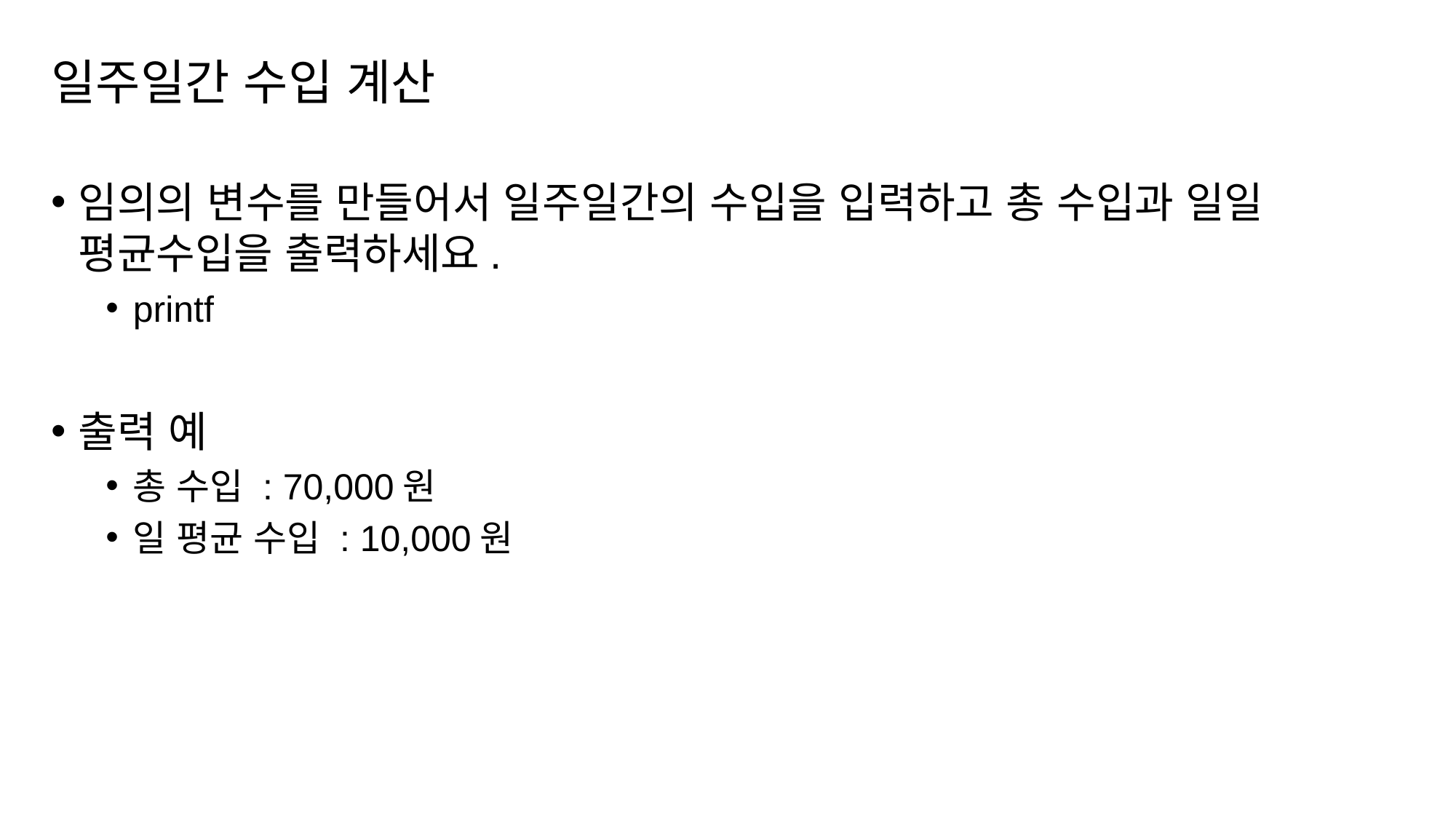

# 일주일간 수입 계산
임의의 변수를 만들어서 일주일간의 수입을 입력하고 총 수입과 일일 평균수입을 출력하세요.
printf

출력 예
총 수입 : 70,000원
일 평균 수입 : 10,000원